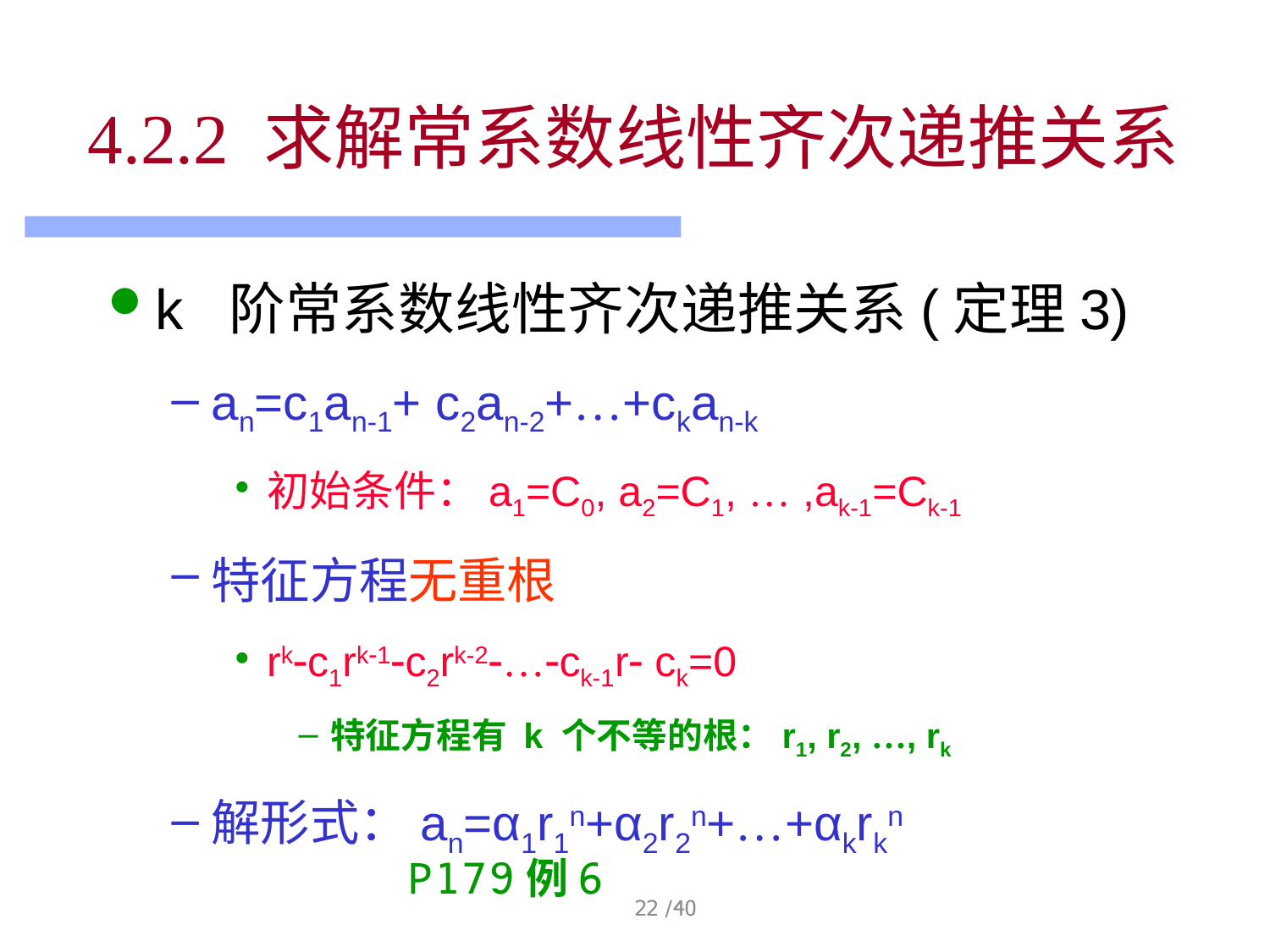

# 4.2.2 求解常系数线性齐次递推关系
k  阶常系数线性齐次递推关系(定理3)
an=c1an-1+ c2an-2+…+ckan-k
初始条件：a1=C0, a2=C1, … ,ak-1=Ck-1
特征方程无重根
rk−c1rk−1−c2rk-2−…−ck-1r− ck=0
特征方程有 k 个不等的根：r1, r2, …, rk
解形式：an=α1r1n+α2r2n+…+αkrkn
P179例6
22
/40